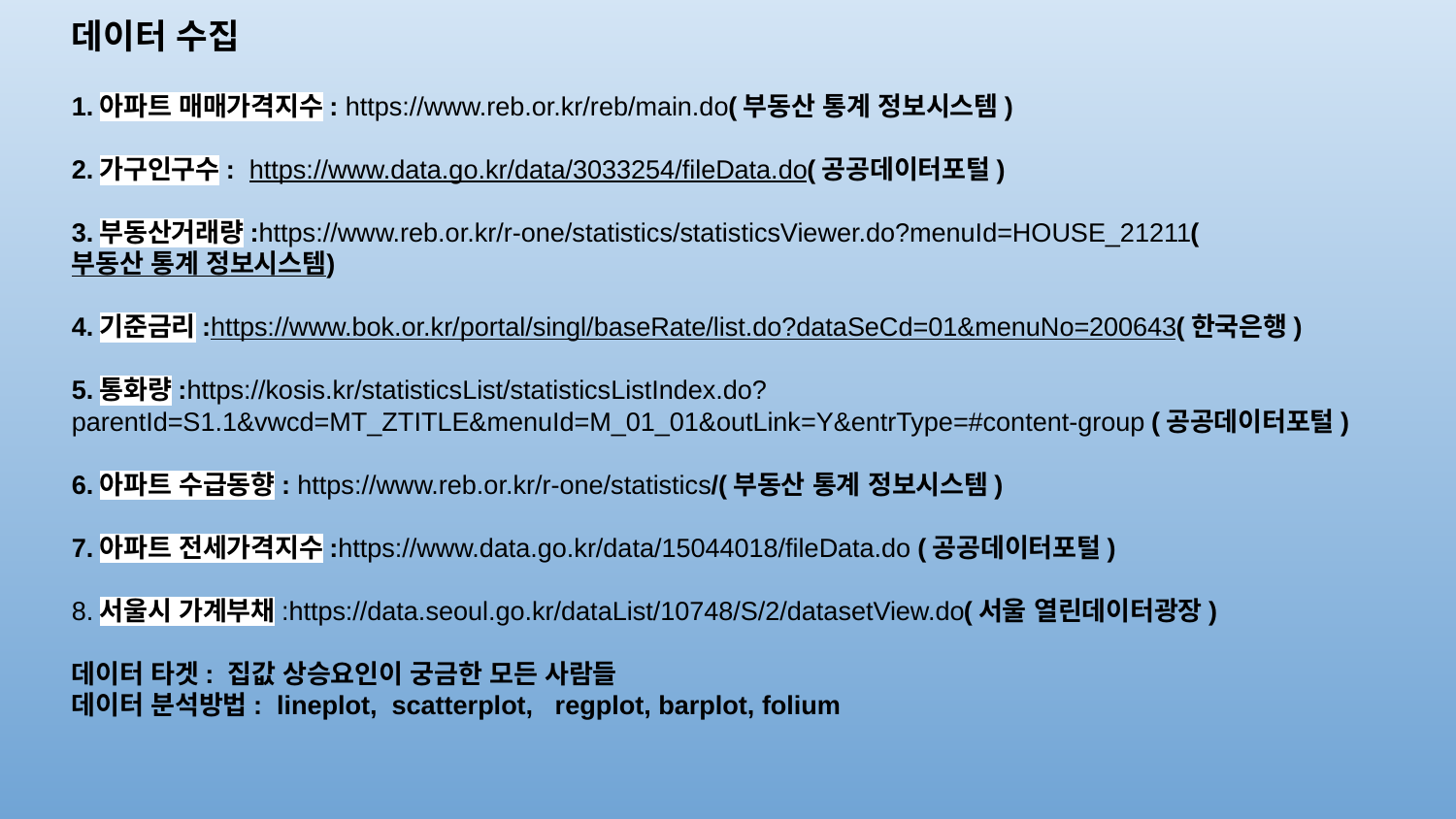

데이터 수집

1.아파트 매매가격지수: https://www.reb.or.kr/reb/main.do(부동산 통계 정보시스템)

2.가구인구수:  https://www.data.go.kr/data/3033254/fileData.do(공공데이터포털)

3.부동산거래량:https://www.reb.or.kr/r-one/statistics/statisticsViewer.do?menuId=HOUSE_21211(부동산 통계 정보시스템)

4.기준금리:https://www.bok.or.kr/portal/singl/baseRate/list.do?dataSeCd=01&menuNo=200643(한국은행)

5.통화량:https://kosis.kr/statisticsList/statisticsListIndex.do?parentId=S1.1&vwcd=MT_ZTITLE&menuId=M_01_01&outLink=Y&entrType=#content-group (공공데이터포털)

6.아파트 수급동향: https://www.reb.or.kr/r-one/statistics/(부동산 통계 정보시스템)

7.아파트 전세가격지수:https://www.data.go.kr/data/15044018/fileData.do (공공데이터포털)

8.서울시 가계부채:https://data.seoul.go.kr/dataList/10748/S/2/datasetView.do(서울 열린데이터광장)

데이터 타겟: 집값 상승요인이 궁금한 모든 사람들
데이터 분석방법:  lineplot,  scatterplot,   regplot, barplot, folium